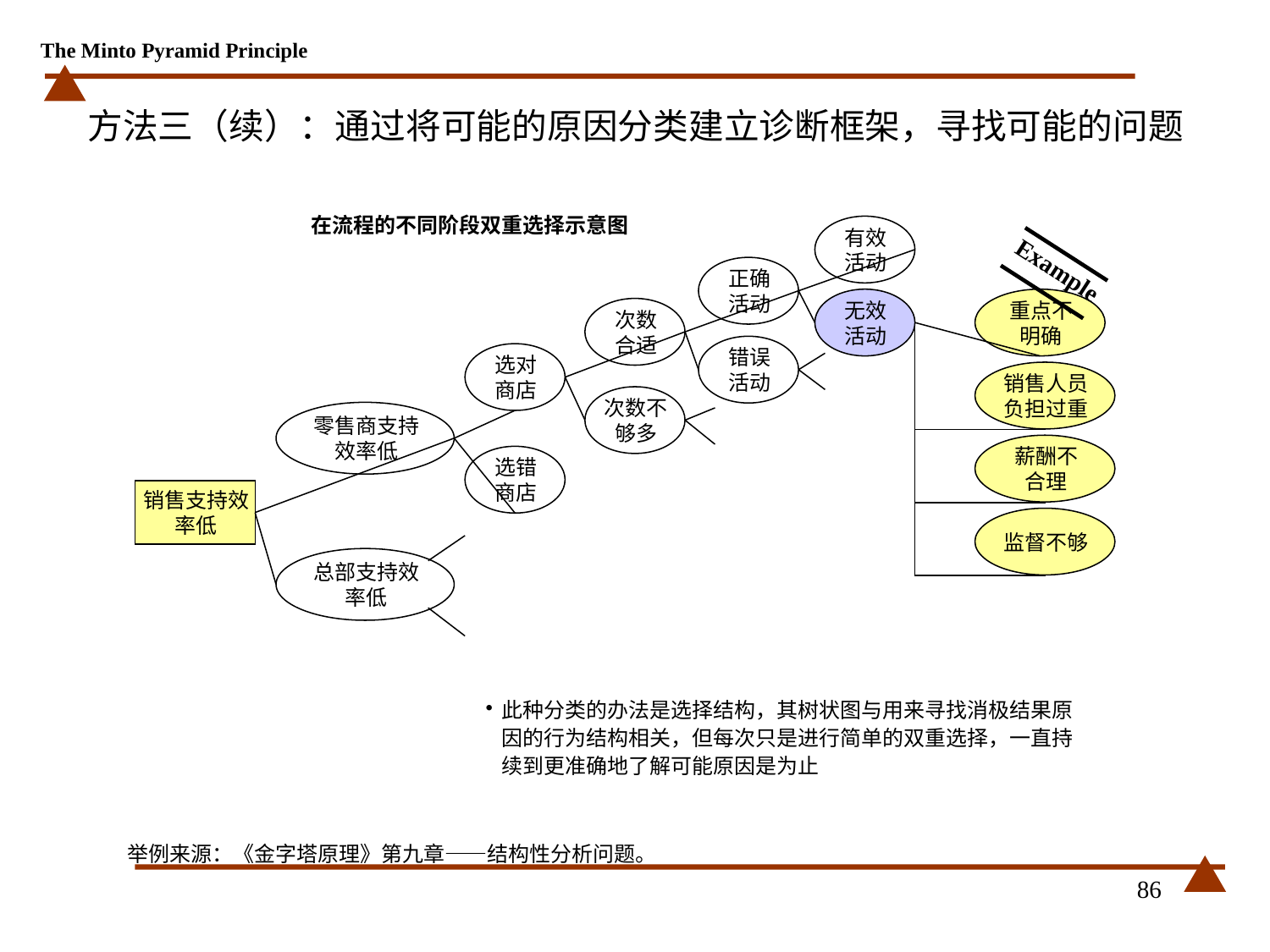

# 方法三（续）：通过将可能的原因分类建立诊断框架，寻找可能的问题
在流程的不同阶段双重选择示意图
有效
活动
正确
活动
无效
活动
重点不
明确
次数
合适
错误
活动
选对
商店
销售人员负担过重
次数不
够多
零售商支持效率低
薪酬不
合理
选错
商店
销售支持效率低
监督不够
总部支持效率低
Example

此种分类的办法是选择结构，其树状图与用来寻找消极结果原因的行为结构相关，但每次只是进行简单的双重选择，一直持续到更准确地了解可能原因是为止
举例来源：《金字塔原理》第九章——结构性分析问题。
86